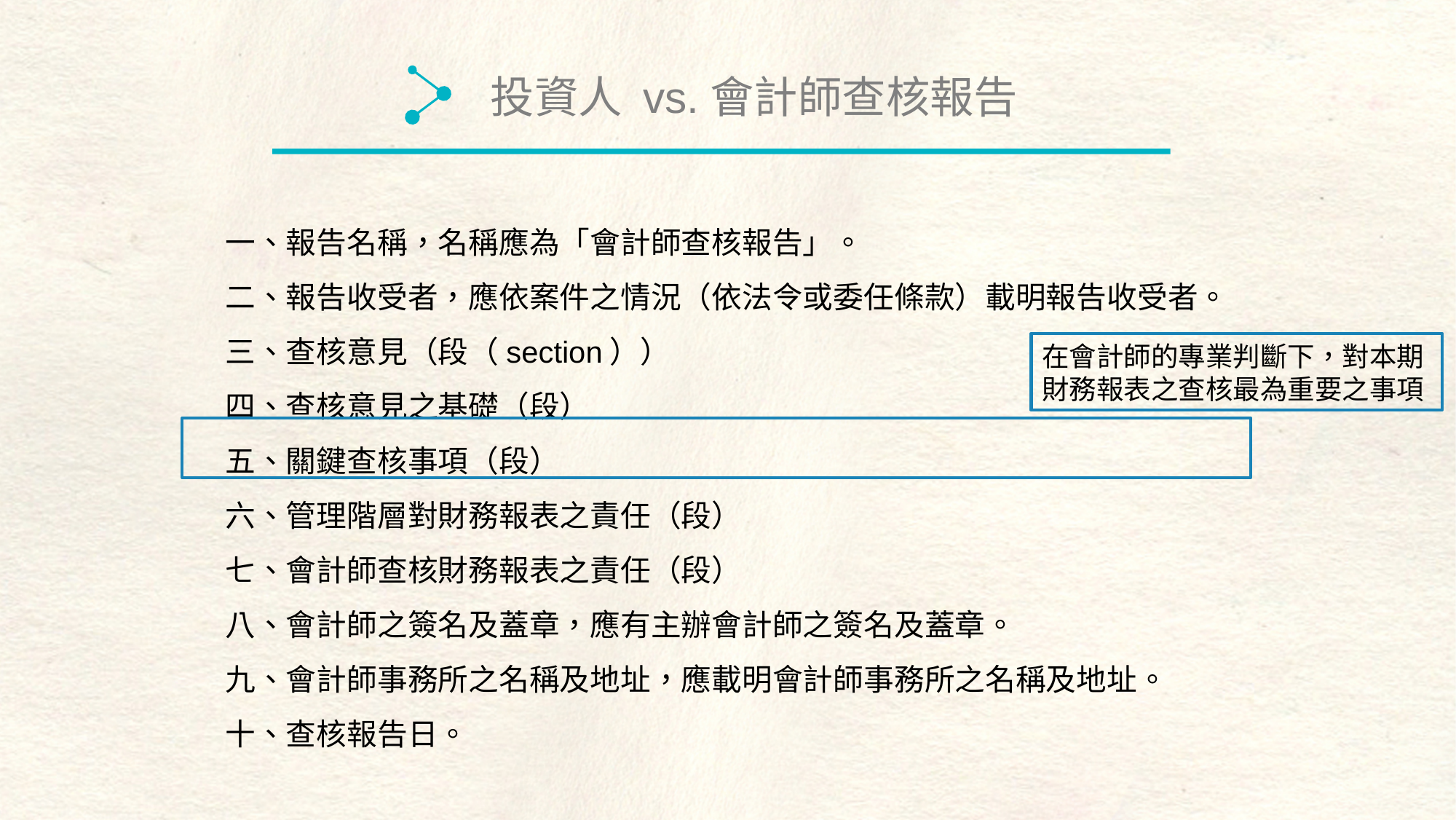

投資人 vs.會計師查核報告

一、報告名稱，名稱應為「會計師查核報告」。
二、報告收受者，應依案件之情況（依法令或委任條款）載明報告收受者。
三、查核意見（段（section））
四、查核意見之基礎（段）
五、關鍵查核事項（段）
六、管理階層對財務報表之責任（段）
七、會計師查核財務報表之責任（段）
八、會計師之簽名及蓋章，應有主辦會計師之簽名及蓋章。
九、會計師事務所之名稱及地址，應載明會計師事務所之名稱及地址。
十、查核報告日。
在會計師的專業判斷下，對本期財務報表之查核最為重要之事項